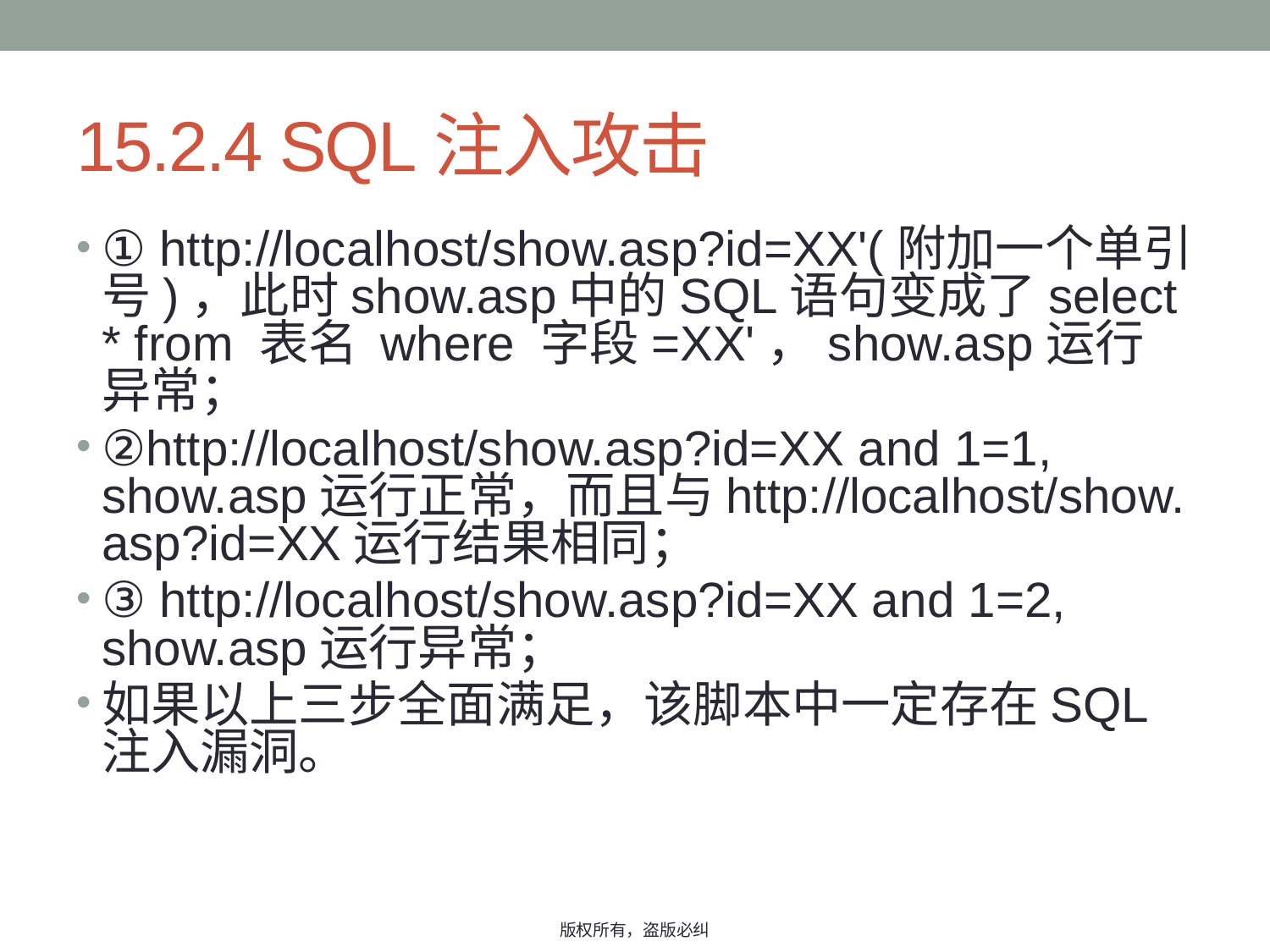

# 15.2.4 SQL注入攻击
① http://localhost/show.asp?id=XX'(附加一个单引号)，此时show.asp中的SQL语句变成了select * from 表名 where 字段=XX'，show.asp运行异常；
②http://localhost/show.asp?id=XX and 1=1, show.asp运行正常，而且与http://localhost/show.asp?id=XX运行结果相同；
③ http://localhost/show.asp?id=XX and 1=2, show.asp运行异常；
如果以上三步全面满足，该脚本中一定存在SQL注入漏洞。
版权所有，盗版必纠